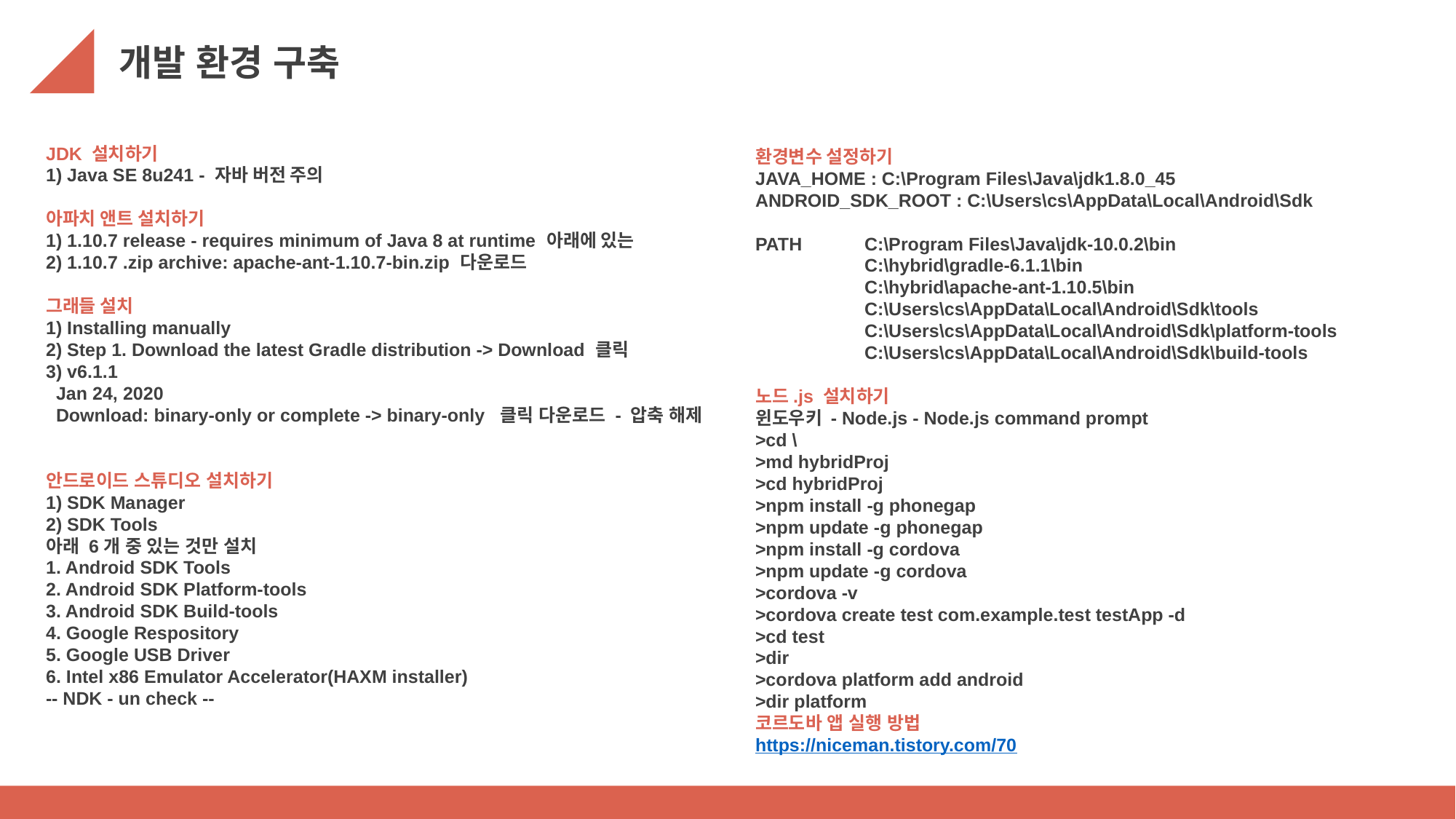

개발 환경 구축
JDK 설치하기
1) Java SE 8u241 - 자바 버전 주의

아파치 앤트 설치하기
1) 1.10.7 release - requires minimum of Java 8 at runtime 아래에 있는
2) 1.10.7 .zip archive: apache-ant-1.10.7-bin.zip 다운로드

그래들 설치
1) Installing manually
2) Step 1. Download the latest Gradle distribution -> Download 클릭
3) v6.1.1
  Jan 24, 2020
  Download: binary-only or complete -> binary-only  클릭 다운로드 - 압축 해제

안드로이드 스튜디오 설치하기
1) SDK Manager
2) SDK Tools
아래 6개 중 있는 것만 설치
1. Android SDK Tools
2. Android SDK Platform-tools
3. Android SDK Build-tools
4. Google Respository
5. Google USB Driver
6. Intel x86 Emulator Accelerator(HAXM installer)
-- NDK - un check --
환경변수 설정하기
JAVA_HOME : C:\Program Files\Java\jdk1.8.0_45
ANDROID_SDK_ROOT : C:\Users\cs\AppData\Local\Android\Sdk

PATH	C:\Program Files\Java\jdk-10.0.2\bin
	C:\hybrid\gradle-6.1.1\bin
	C:\hybrid\apache-ant-1.10.5\bin
	C:\Users\cs\AppData\Local\Android\Sdk\tools
	C:\Users\cs\AppData\Local\Android\Sdk\platform-tools
	C:\Users\cs\AppData\Local\Android\Sdk\build-tools

노드.js 설치하기
윈도우키 - Node.js - Node.js command prompt
>cd \
>md hybridProj
>cd hybridProj
>npm install -g phonegap
>npm update -g phonegap
>npm install -g cordova
>npm update -g cordova
>cordova -v
>cordova create test com.example.test testApp -d
>cd test
>dir
>cordova platform add android
>dir platform
코르도바 앱 실행 방법
https://niceman.tistory.com/70